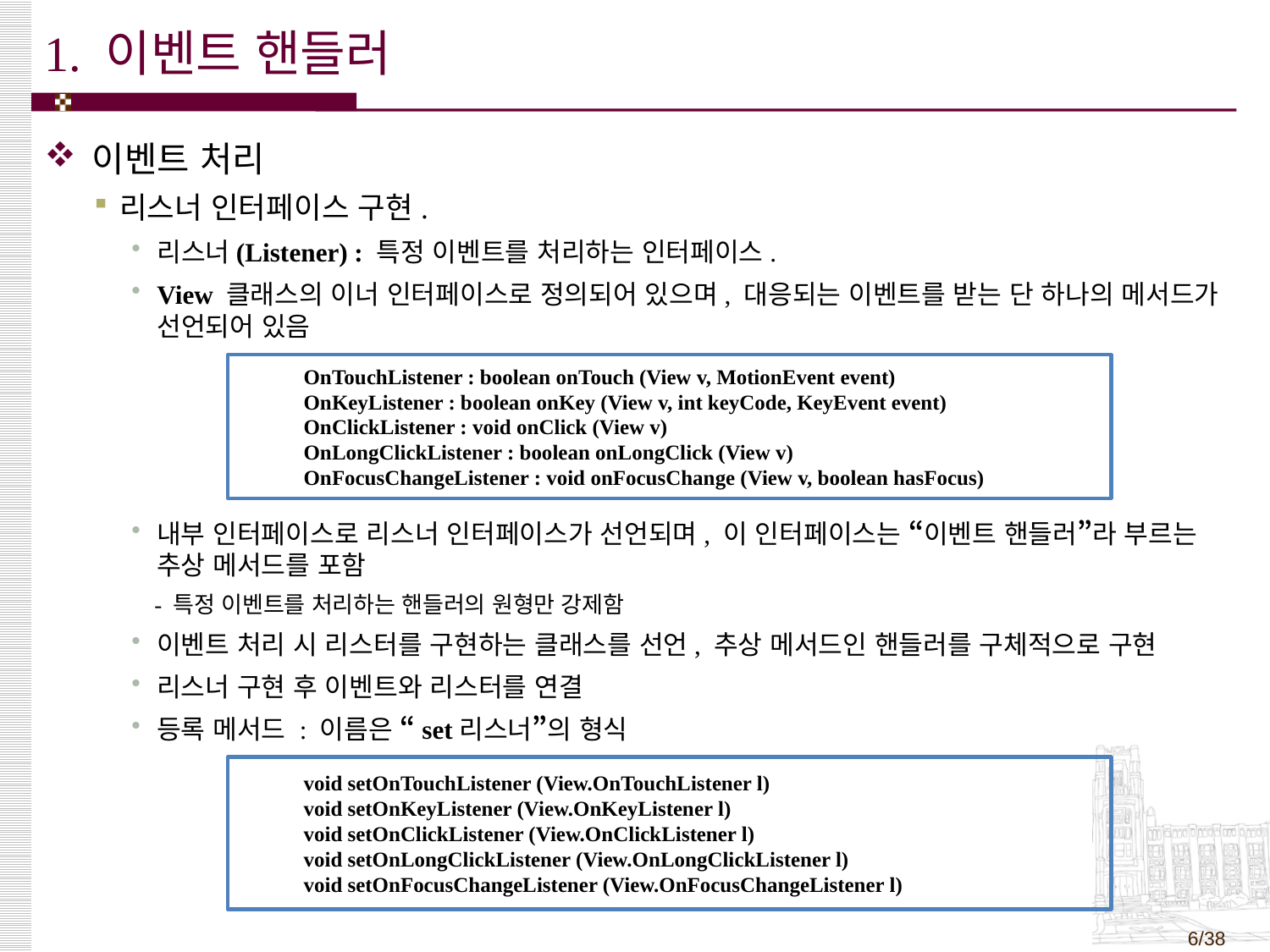

# 1. 이벤트 핸들러
이벤트 처리
리스너 인터페이스 구현.
리스너(Listener) : 특정 이벤트를 처리하는 인터페이스.
View 클래스의 이너 인터페이스로 정의되어 있으며, 대응되는 이벤트를 받는 단 하나의 메서드가 선언되어 있음
OnTouchListener : boolean onTouch (View v, MotionEvent event)
OnKeyListener : boolean onKey (View v, int keyCode, KeyEvent event)
OnClickListener : void onClick (View v)
OnLongClickListener : boolean onLongClick (View v)
OnFocusChangeListener : void onFocusChange (View v, boolean hasFocus)
내부 인터페이스로 리스너 인터페이스가 선언되며, 이 인터페이스는 “이벤트 핸들러”라 부르는 추상 메서드를 포함
    - 특정 이벤트를 처리하는 핸들러의 원형만 강제함
이벤트 처리 시 리스터를 구현하는 클래스를 선언, 추상 메서드인 핸들러를 구체적으로 구현
리스너 구현 후 이벤트와 리스터를 연결
등록 메서드 : 이름은 “set리스너”의 형식
void setOnTouchListener (View.OnTouchListener l)
void setOnKeyListener (View.OnKeyListener l)
void setOnClickListener (View.OnClickListener l)
void setOnLongClickListener (View.OnLongClickListener l)
void setOnFocusChangeListener (View.OnFocusChangeListener l)